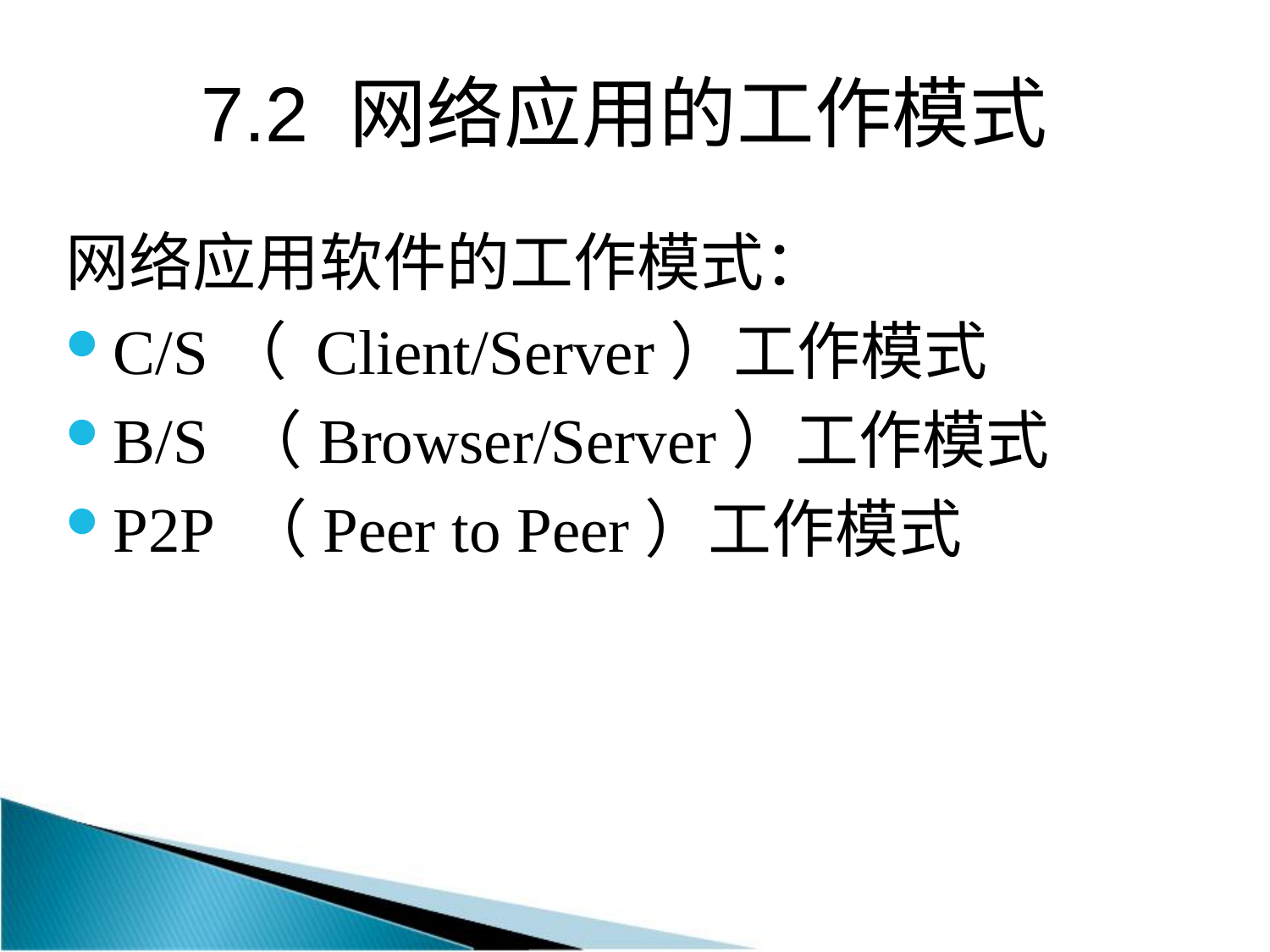

# 7.2 网络应用的工作模式
网络应用软件的工作模式：
C/S（ Client/Server）工作模式
B/S （Browser/Server）工作模式
P2P （Peer to Peer）工作模式